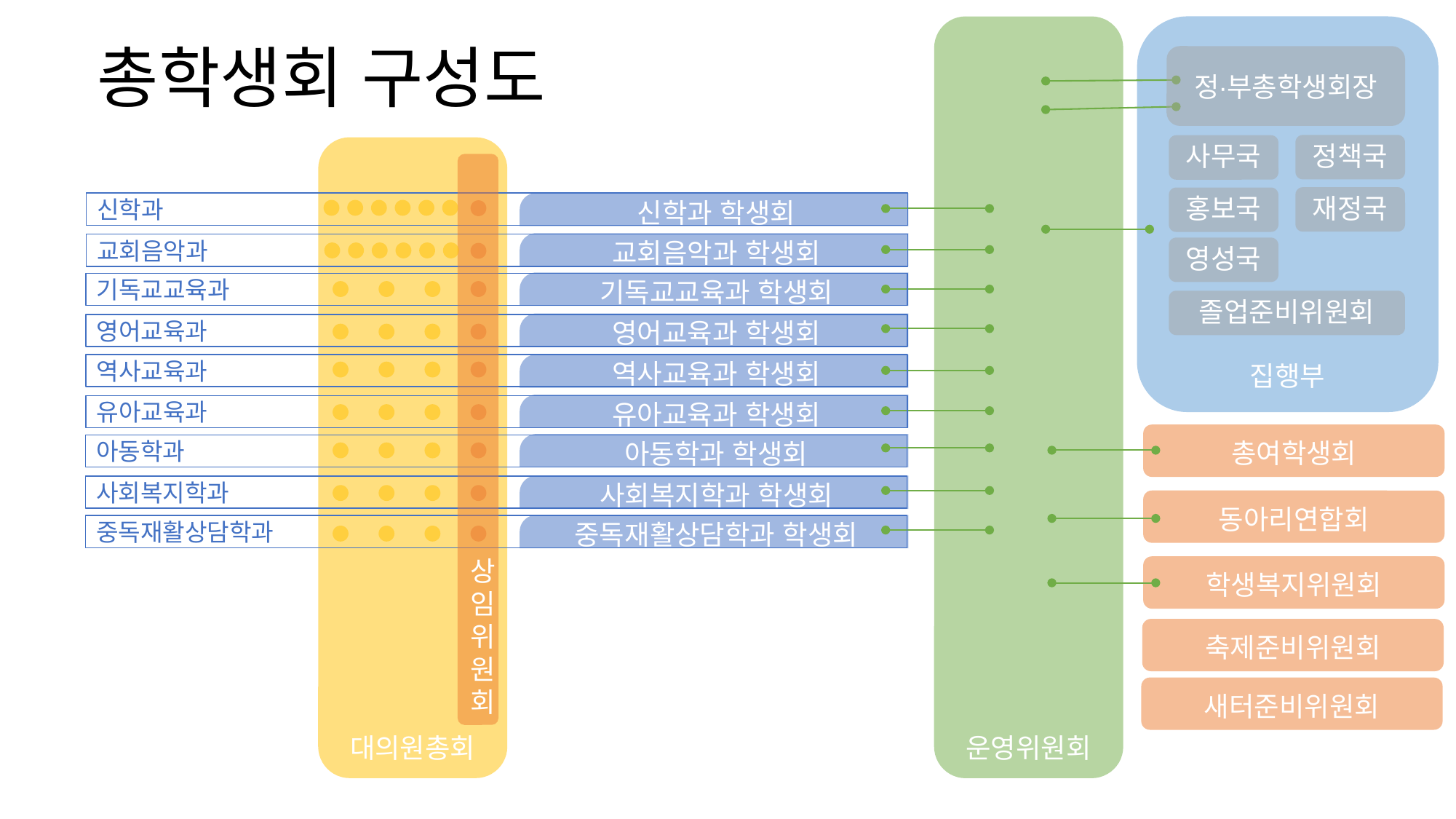

운영위원회
집행부
# 총학생회 구성도
정∙부총학생회장
정책국
사무국
대의원총회
상임위원회
재정국
홍보국
신학과
신학과 학생회

교회음악과 학생회
교회음악과
영성국

기독교교육과 학생회
기독교교육과

졸업준비위원회
영어교육과 학생회
영어교육과

역사교육과 학생회
역사교육과

유아교육과 학생회
유아교육과

총여학생회
아동학과 학생회
아동학과

사회복지학과 학생회
사회복지학과

동아리연합회
중독재활상담학과 학생회
중독재활상담학과

학생복지위원회
축제준비위원회
새터준비위원회